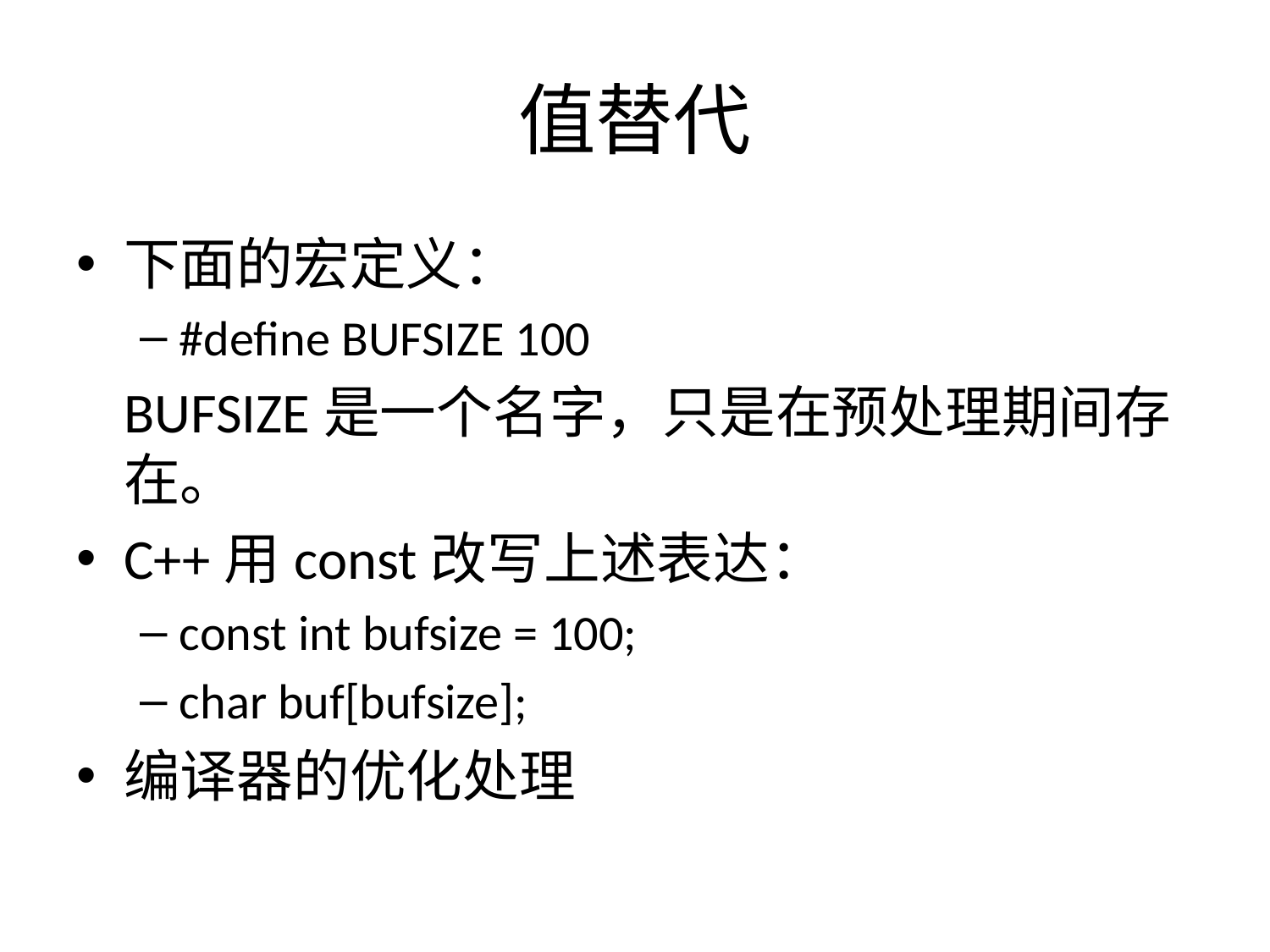

# 值替代
下面的宏定义：
#define BUFSIZE 100
	BUFSIZE是一个名字，只是在预处理期间存在。
C++用const改写上述表达：
const int bufsize = 100;
char buf[bufsize];
编译器的优化处理